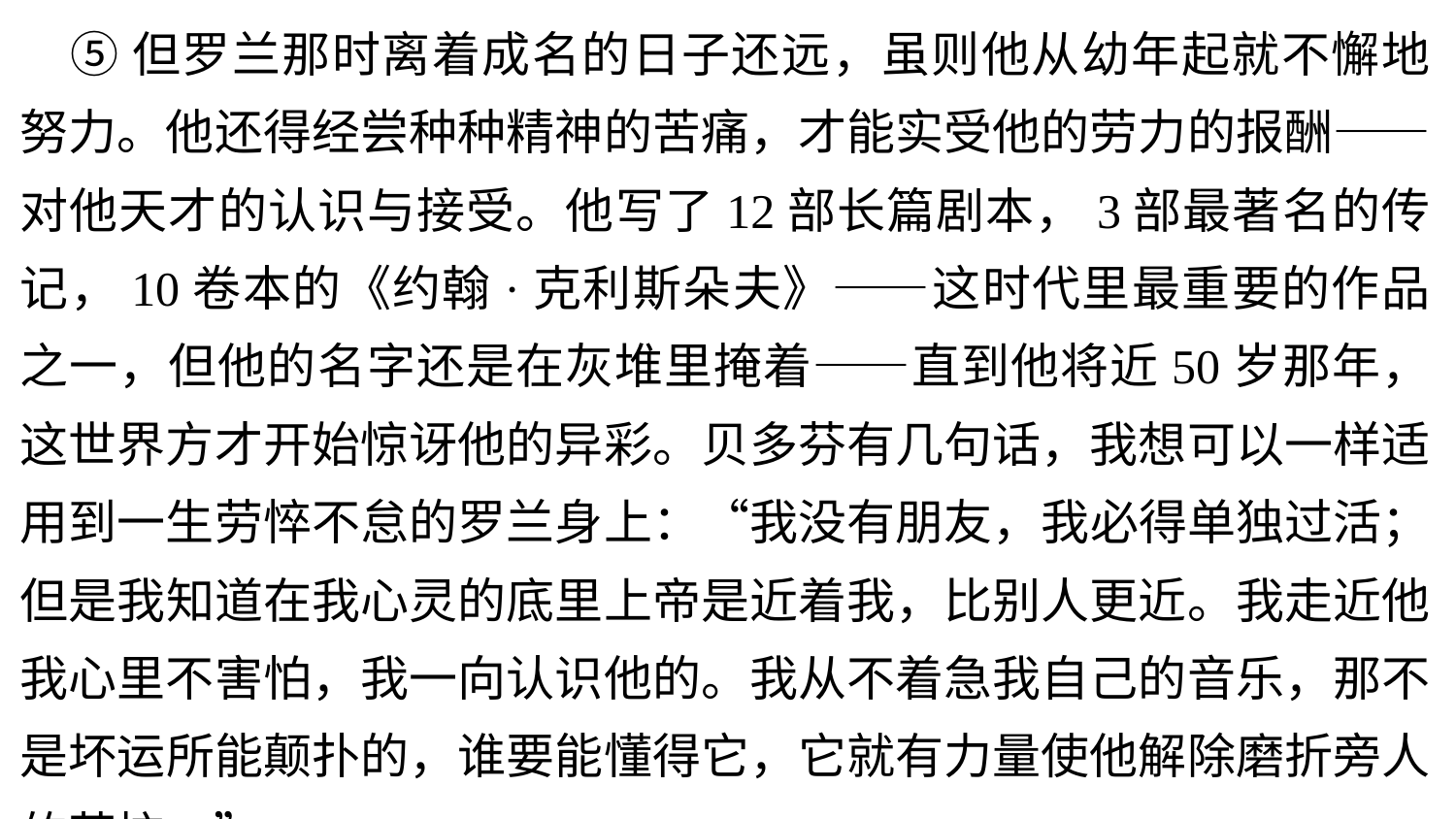

⑤但罗兰那时离着成名的日子还远，虽则他从幼年起就不懈地努力。他还得经尝种种精神的苦痛，才能实受他的劳力的报酬——对他天才的认识与接受。他写了12部长篇剧本，3部最著名的传记，10卷本的《约翰·克利斯朵夫》——这时代里最重要的作品之一，但他的名字还是在灰堆里掩着——直到他将近50岁那年，这世界方才开始惊讶他的异彩。贝多芬有几句话，我想可以一样适用到一生劳悴不怠的罗兰身上：“我没有朋友，我必得单独过活；但是我知道在我心灵的底里上帝是近着我，比别人更近。我走近他我心里不害怕，我一向认识他的。我从不着急我自己的音乐，那不是坏运所能颠扑的，谁要能懂得它，它就有力量使他解除磨折旁人的苦恼。”